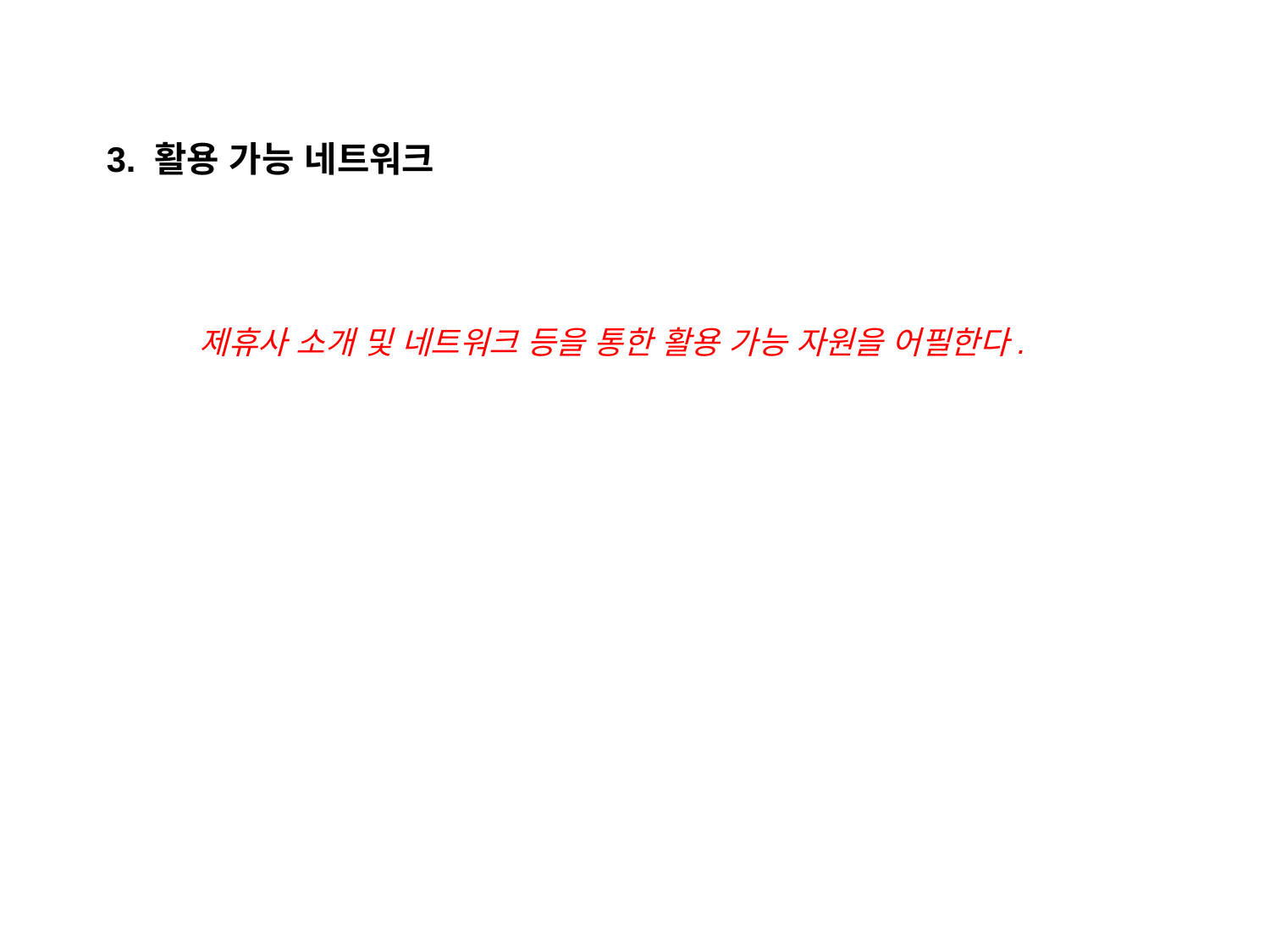

2. 회사 개요
 활용 가능 자원
3. 활용 가능 네트워크
제휴사 소개 및 네트워크 등을 통한 활용 가능 자원을 어필한다.